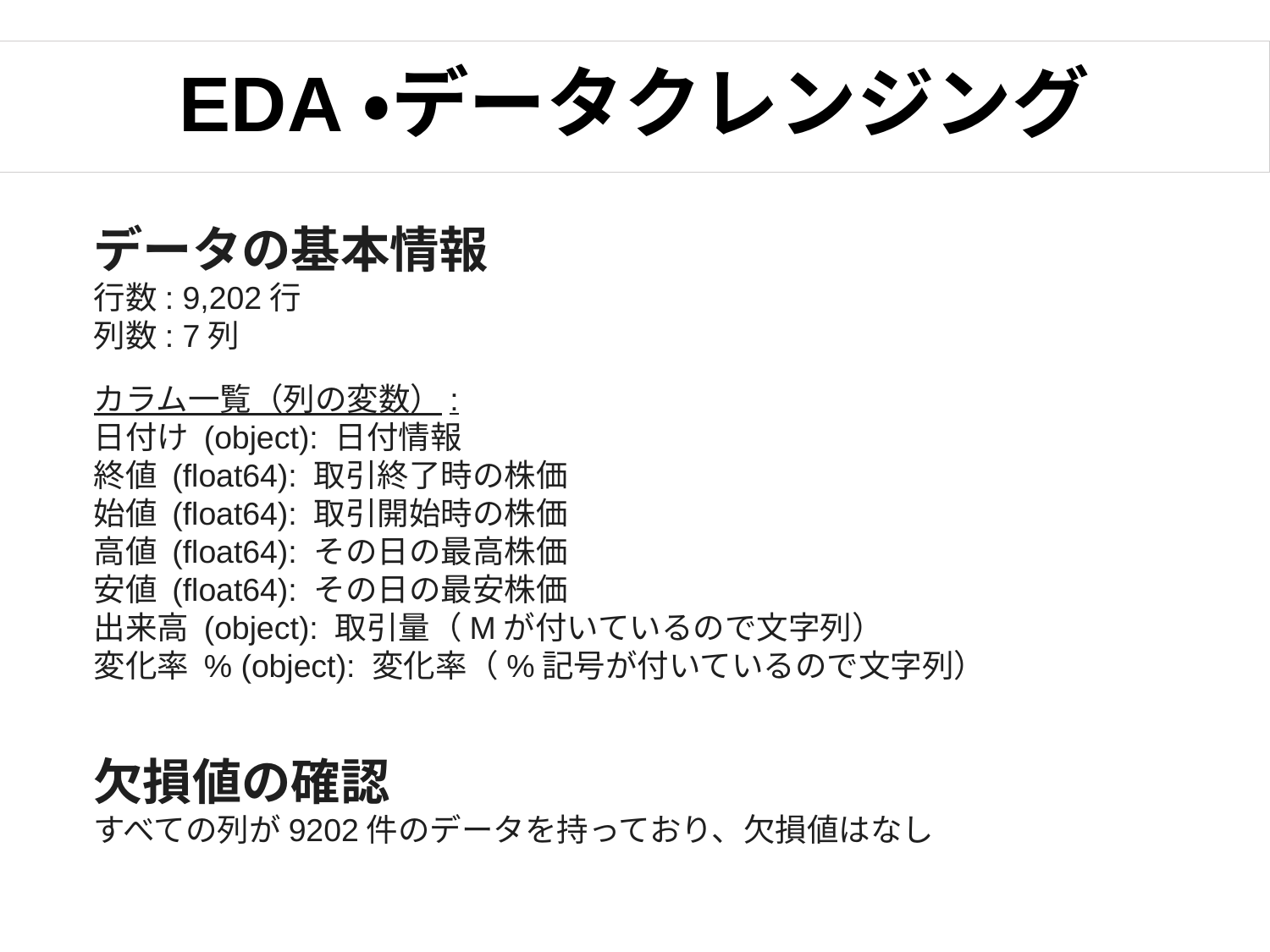

EDA・データクレンジング
データの基本情報
行数: 9,202行
列数: 7列

カラム一覧（列の変数）:
日付け (object): 日付情報
終値 (float64): 取引終了時の株価
始値 (float64): 取引開始時の株価
高値 (float64): その日の最高株価
安値 (float64): その日の最安株価
出来高 (object): 取引量（Mが付いているので文字列）
変化率 % (object): 変化率（%記号が付いているので文字列）
欠損値の確認
すべての列が9202件のデータを持っており、欠損値はなし